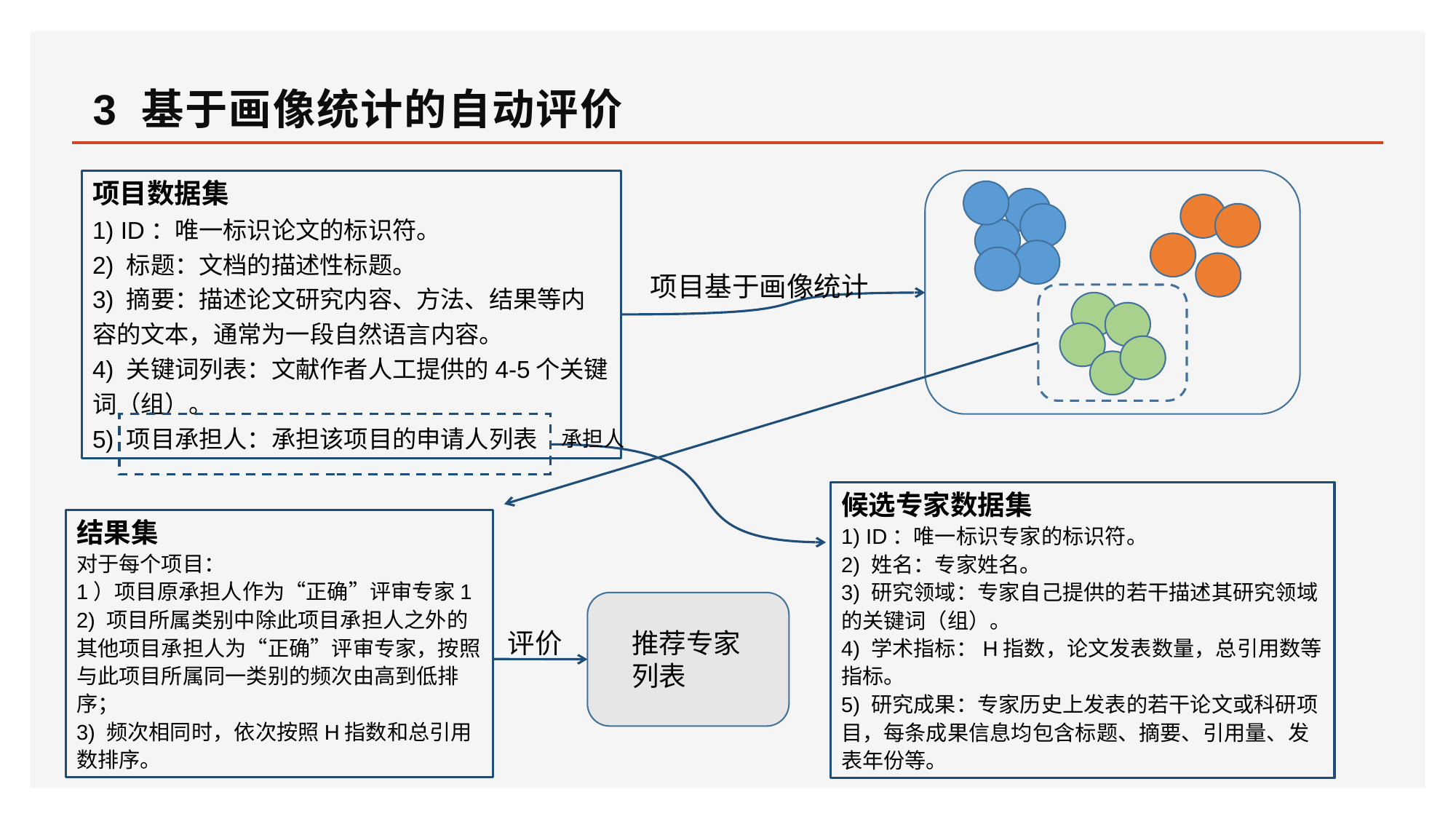

3 基于画像统计的自动评价

项目数据集
1) ID：唯一标识论文的标识符。
2) 标题：文档的描述性标题。
3) 摘要：描述论文研究内容、方法、结果等内容的文本，通常为一段自然语言内容。
4) 关键词列表：文献作者人工提供的4-5个关键词（组）。
5) 项目承担人：承担该项目的申请人列表

项目基于画像统计

承担人
候选专家数据集
1) ID：唯一标识专家的标识符。
2) 姓名：专家姓名。
3) 研究领域：专家自己提供的若干描述其研究领域的关键词（组）。
4) 学术指标：H指数，论文发表数量，总引用数等指标。
5) 研究成果：专家历史上发表的若干论文或科研项目，每条成果信息均包含标题、摘要、引用量、发表年份等。
结果集
对于每个项目：
1）项目原承担人作为“正确”评审专家1
2) 项目所属类别中除此项目承担人之外的其他项目承担人为“正确”评审专家，按照与此项目所属同一类别的频次由高到低排序；
3) 频次相同时，依次按照H指数和总引用数排序。

评价
推荐专家列表